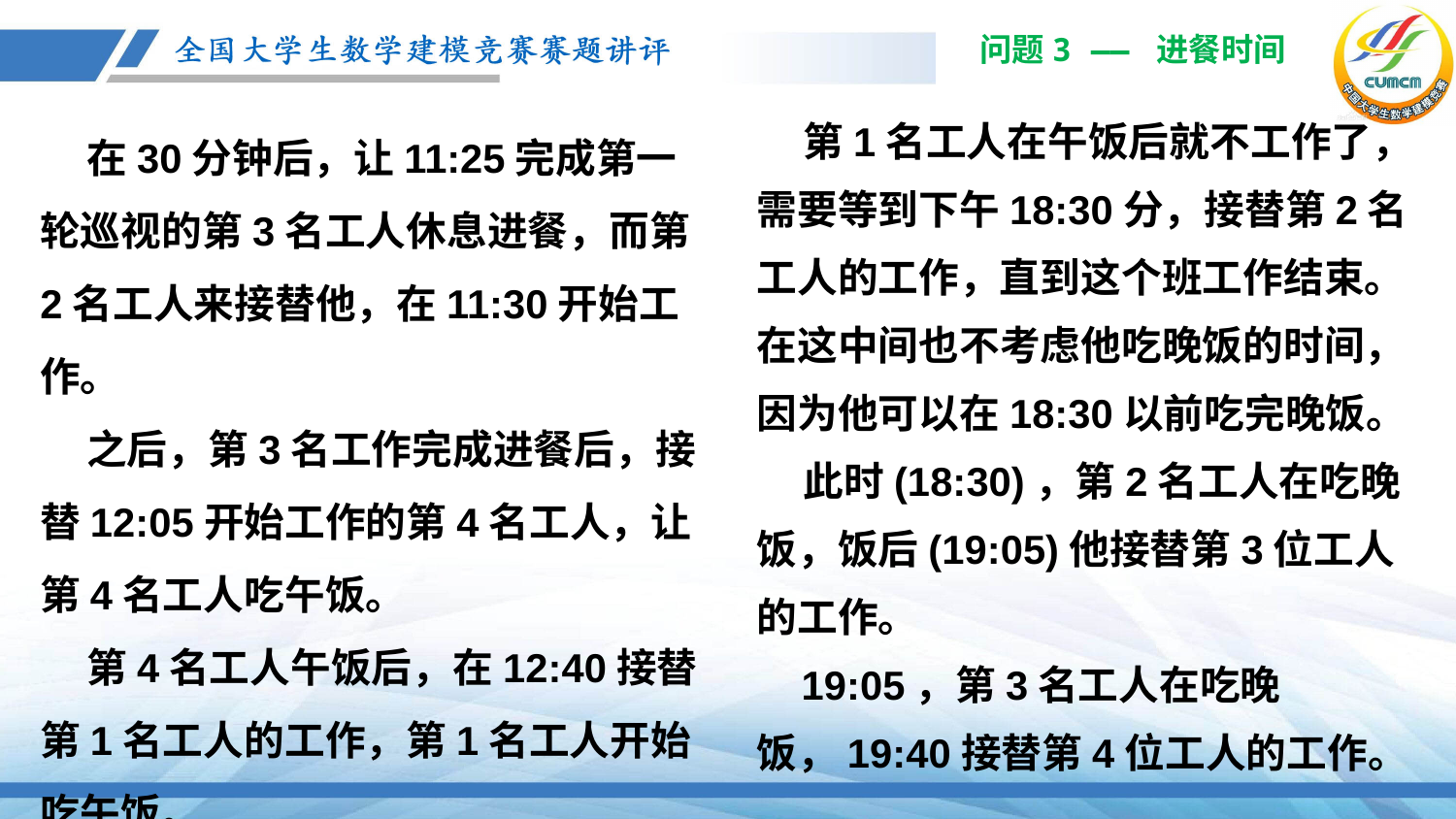

问题3 —— 进餐时间
    第1名工人在午饭后就不工作了，需要等到下午18:30分，接替第2名工人的工作，直到这个班工作结束。在这中间也不考虑他吃晚饭的时间，因为他可以在18:30以前吃完晚饭。
    此时(18:30)，第2名工人在吃晚饭，饭后(19:05)他接替第3位工人的工作。
    19:05，第3名工人在吃晚饭，19:40接替第4位工人的工作。
    在30分钟后，让11:25完成第一轮巡视的第3名工人休息进餐，而第2名工人来接替他，在11:30开始工作。
    之后，第3名工作完成进餐后，接替12:05开始工作的第4名工人，让第4名工人吃午饭。
    第4名工人午饭后，在12:40接替第1名工人的工作，第1名工人开始吃午饭。